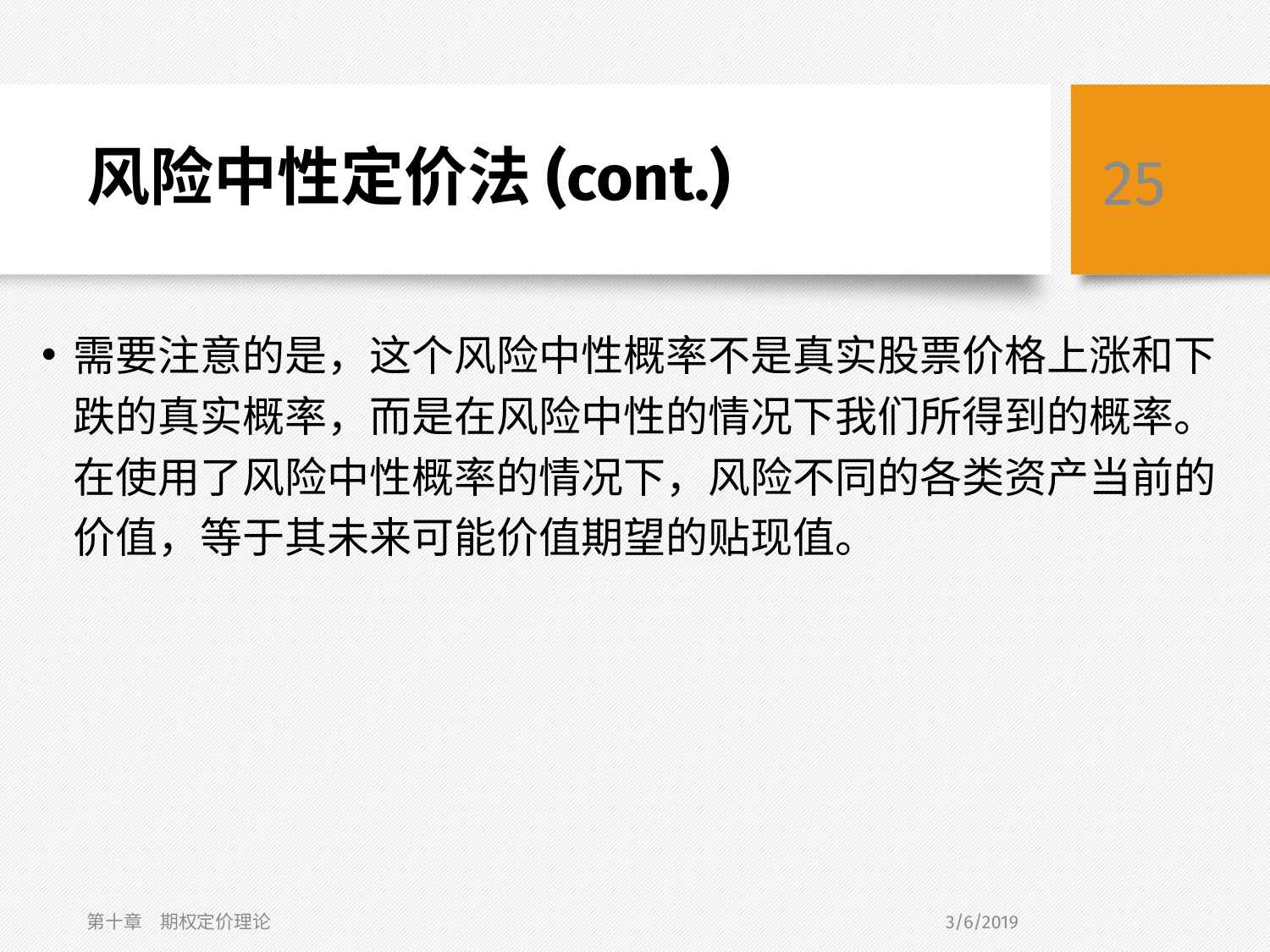

# 风险中性定价法(cont.)
25
需要注意的是，这个风险中性概率不是真实股票价格上涨和下跌的真实概率，而是在风险中性的情况下我们所得到的概率。在使用了风险中性概率的情况下，风险不同的各类资产当前的价值，等于其未来可能价值期望的贴现值。

3/6/2019
第十章　期权定价理论